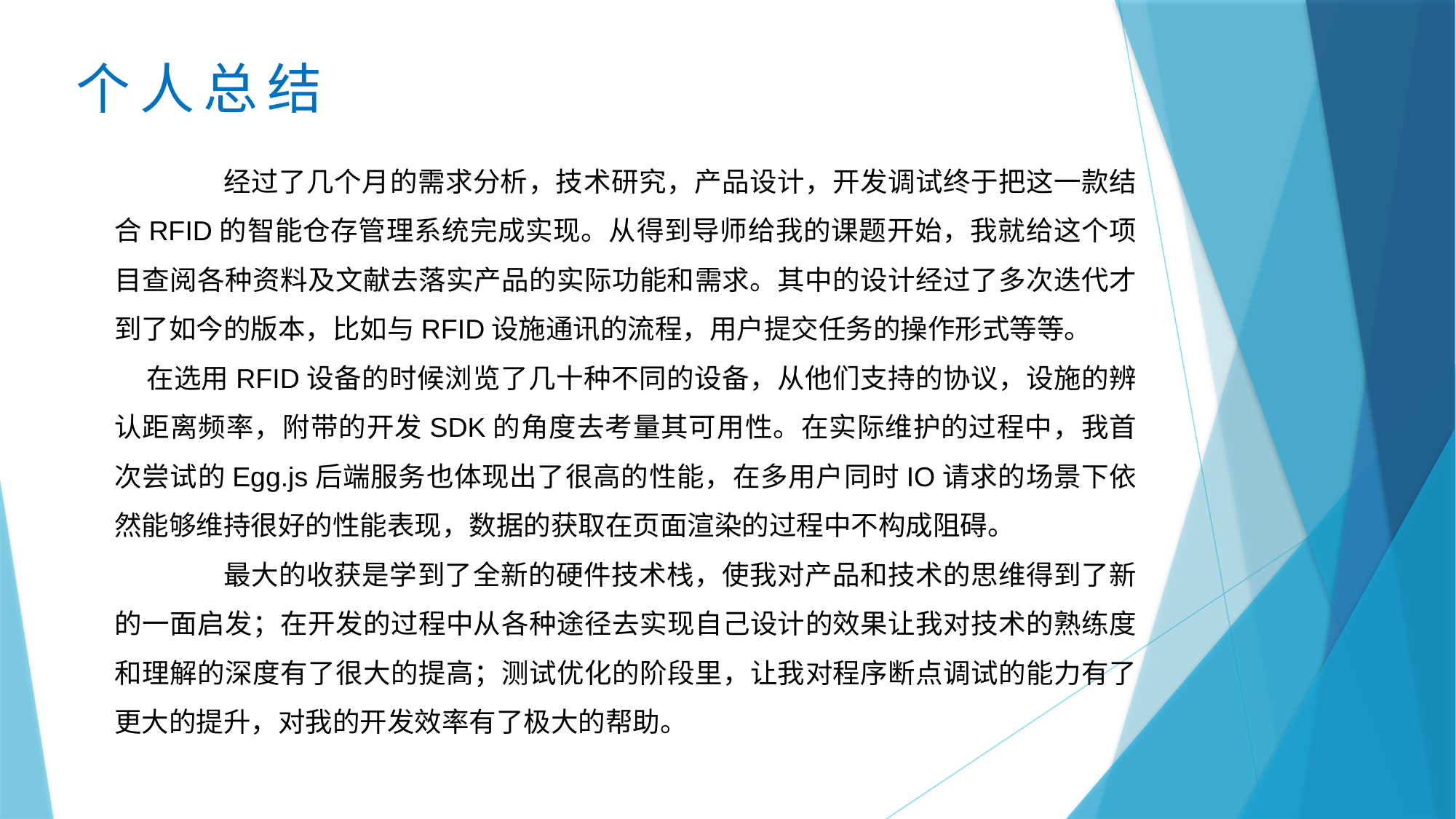

个人总结
	经过了几个月的需求分析，技术研究，产品设计，开发调试终于把这一款结合RFID的智能仓存管理系统完成实现。从得到导师给我的课题开始，我就给这个项目查阅各种资料及文献去落实产品的实际功能和需求。其中的设计经过了多次迭代才到了如今的版本，比如与RFID设施通讯的流程，用户提交任务的操作形式等等。
在选用RFID设备的时候浏览了几十种不同的设备，从他们支持的协议，设施的辨认距离频率，附带的开发SDK的角度去考量其可用性。在实际维护的过程中，我首次尝试的Egg.js后端服务也体现出了很高的性能，在多用户同时IO请求的场景下依然能够维持很好的性能表现，数据的获取在页面渲染的过程中不构成阻碍。
	最大的收获是学到了全新的硬件技术栈，使我对产品和技术的思维得到了新的一面启发；在开发的过程中从各种途径去实现自己设计的效果让我对技术的熟练度和理解的深度有了很大的提高；测试优化的阶段里，让我对程序断点调试的能力有了更大的提升，对我的开发效率有了极大的帮助。